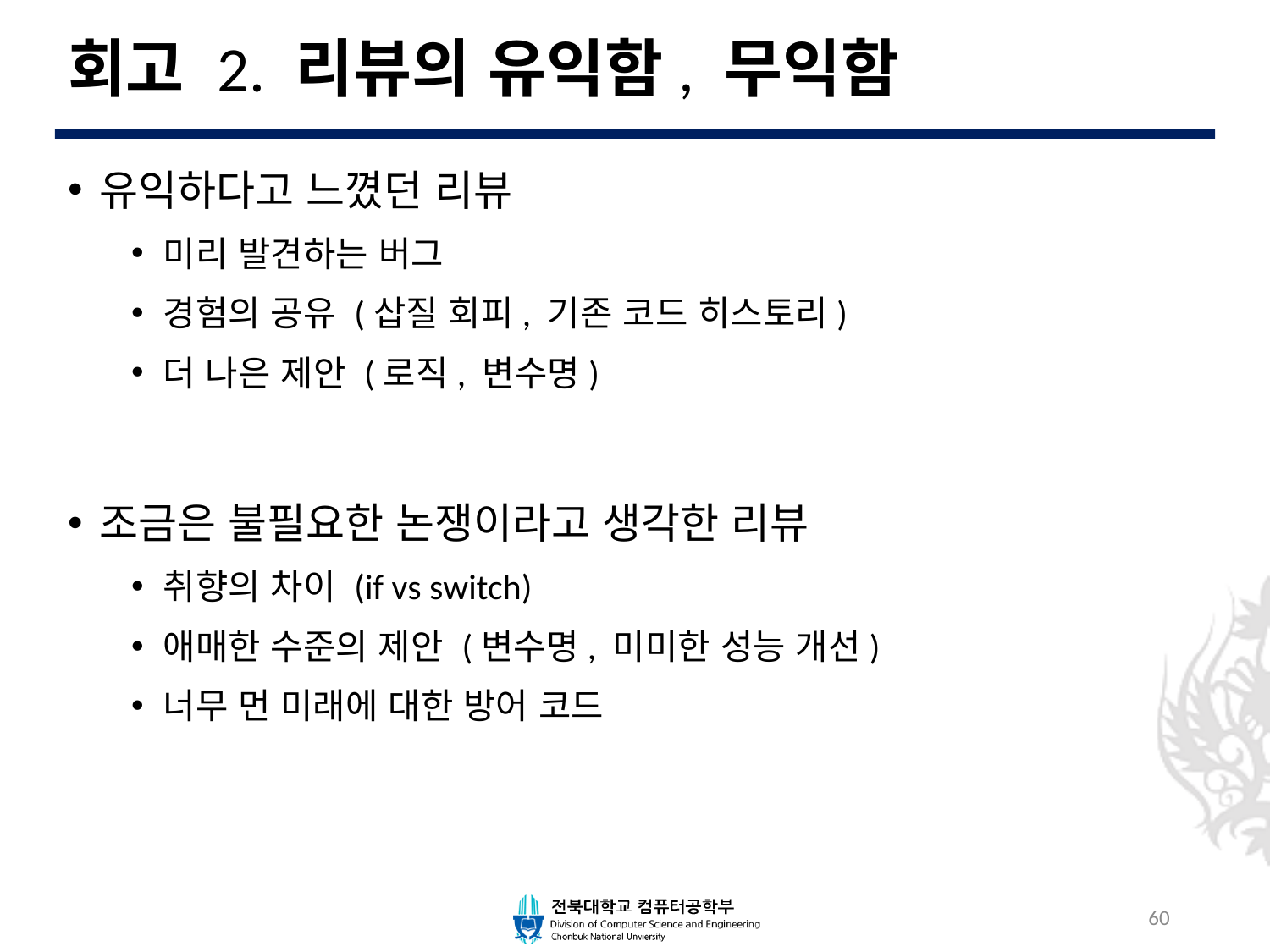

# 회고 2. 리뷰의 유익함, 무익함
유익하다고 느꼈던 리뷰
미리 발견하는 버그
경험의 공유 (삽질 회피, 기존 코드 히스토리)
더 나은 제안 (로직, 변수명)

조금은 불필요한 논쟁이라고 생각한 리뷰
취향의 차이 (if vs switch)
애매한 수준의 제안 (변수명, 미미한 성능 개선)
너무 먼 미래에 대한 방어 코드

60